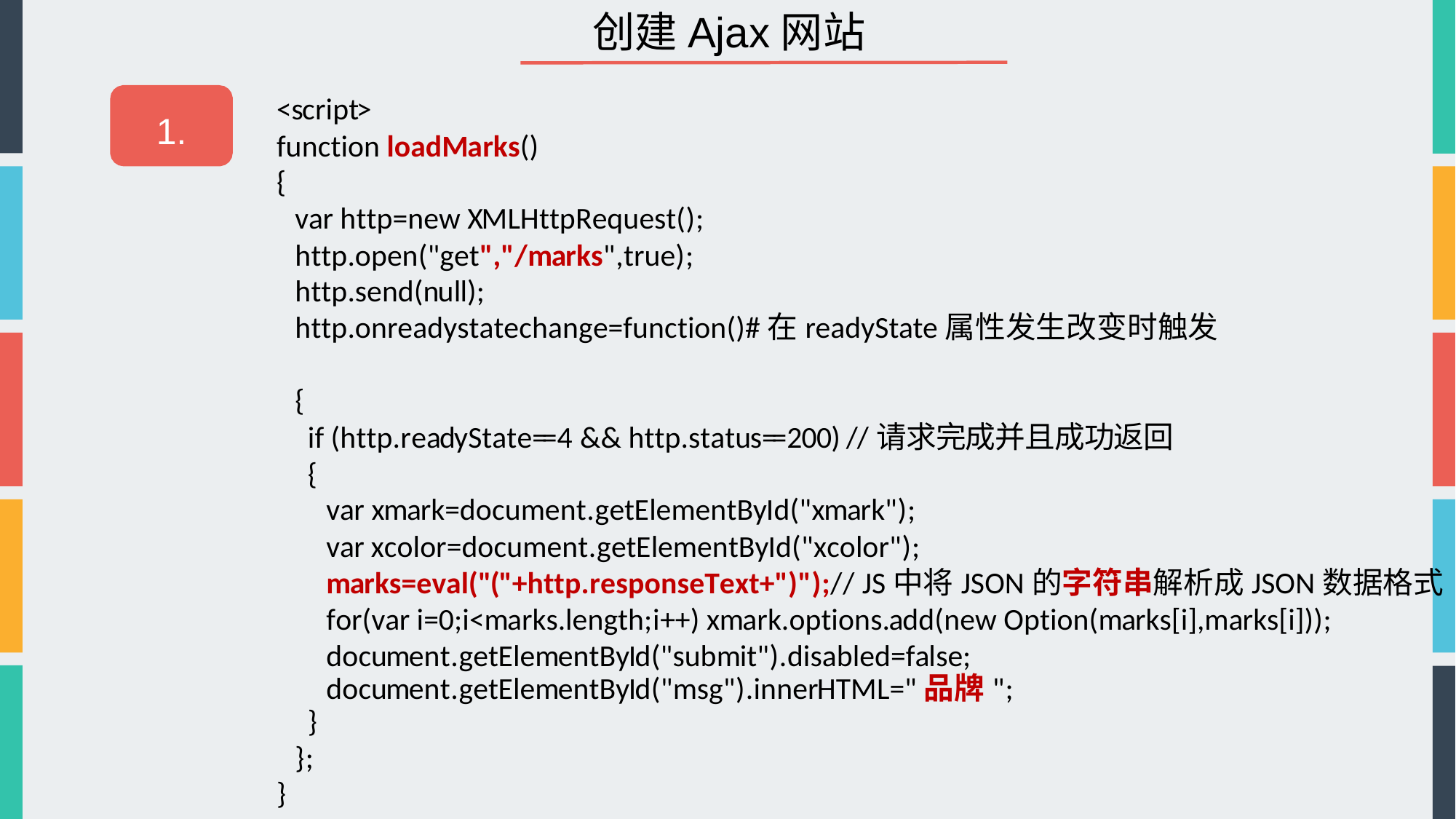

# 创建Ajax网站

<script>
function loadMarks()
{
var http=new XMLHttpRequest();
http.open("get","/marks",true);
http.send(null);
http.onreadystatechange=function()#在readyState属性发生改变时触发

{
if (http.readyState==4 && http.status==200) //请求完成并且成功返回
{
var xmark=document.getElementById("xmark");
var xcolor=document.getElementById("xcolor");
marks=eval("("+http.responseText+")");// JS中将JSON的字符串解析成JSON数据格式
for(var i=0;i<marks.length;i++) xmark.options.add(new Option(marks[i],marks[i])); document.getElementById("submit").disabled=false;
document.getElementById("msg").innerHTML="品牌";
}
};
}
1.